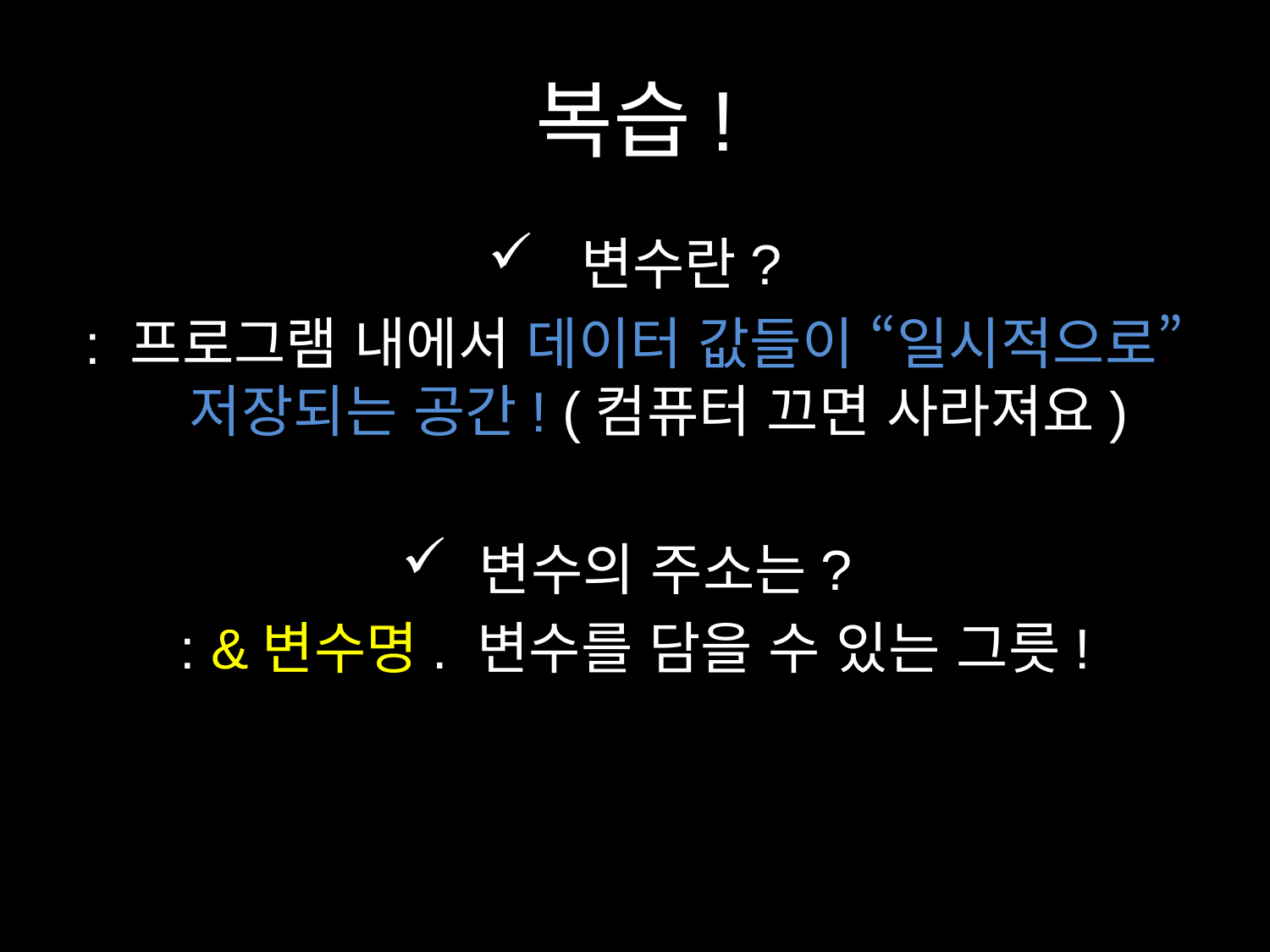

# 복습!
  변수란?
: 프로그램 내에서 데이터 값들이 “일시적으로” 저장되는 공간! (컴퓨터 끄면 사라져요)

 변수의 주소는?
: &변수명. 변수를 담을 수 있는 그릇!